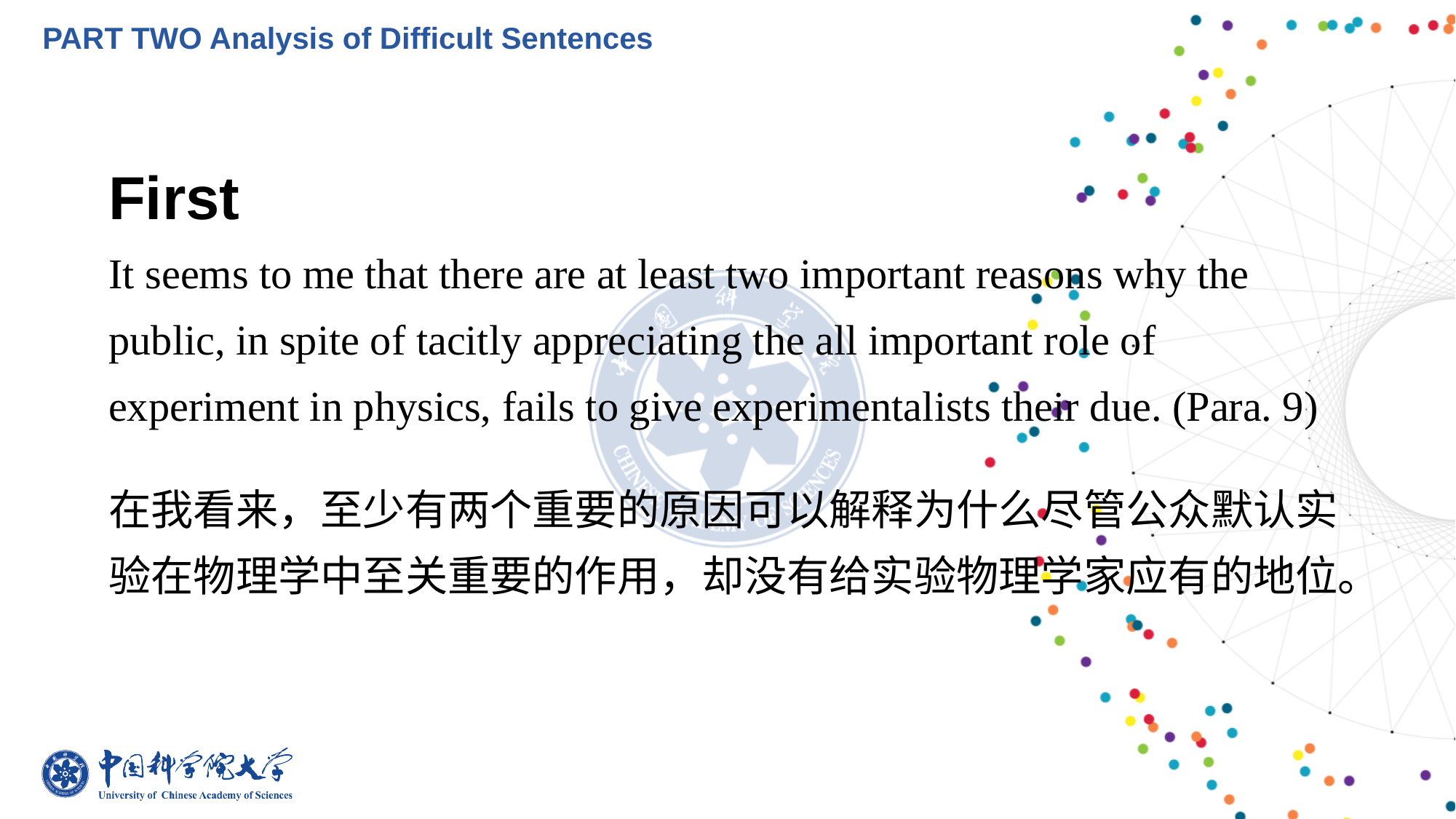

PART TWO Analysis of Difficult Sentences
First
It seems to me that there are at least two important reasons why the public, in spite of tacitly appreciating the all important role of experiment in physics, fails to give experimentalists their due. (Para. 9)

在我看来，至少有两个重要的原因可以解释为什么尽管公众默认实验在物理学中至关重要的作用，却没有给实验物理学家应有的地位。